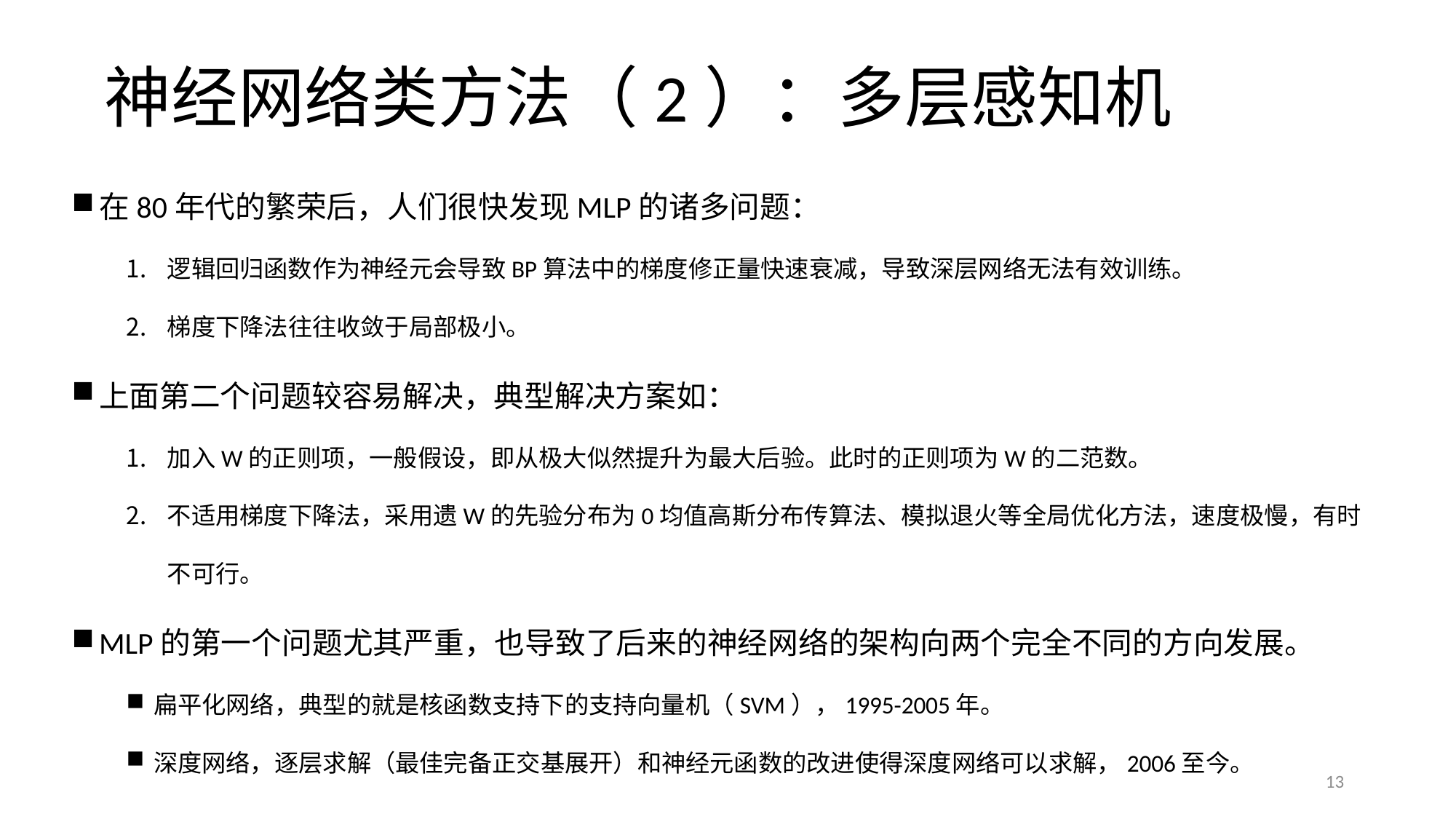

# 神经网络类方法（2）：多层感知机
在80年代的繁荣后，人们很快发现MLP的诸多问题：
逻辑回归函数作为神经元会导致BP算法中的梯度修正量快速衰减，导致深层网络无法有效训练。
梯度下降法往往收敛于局部极小。
上面第二个问题较容易解决，典型解决方案如：
加入W的正则项，一般假设，即从极大似然提升为最大后验。此时的正则项为W的二范数。
不适用梯度下降法，采用遗W的先验分布为0均值高斯分布传算法、模拟退火等全局优化方法，速度极慢，有时不可行。
MLP的第一个问题尤其严重，也导致了后来的神经网络的架构向两个完全不同的方向发展。
扁平化网络，典型的就是核函数支持下的支持向量机（SVM），1995-2005年。
深度网络，逐层求解（最佳完备正交基展开）和神经元函数的改进使得深度网络可以求解，2006至今。

13